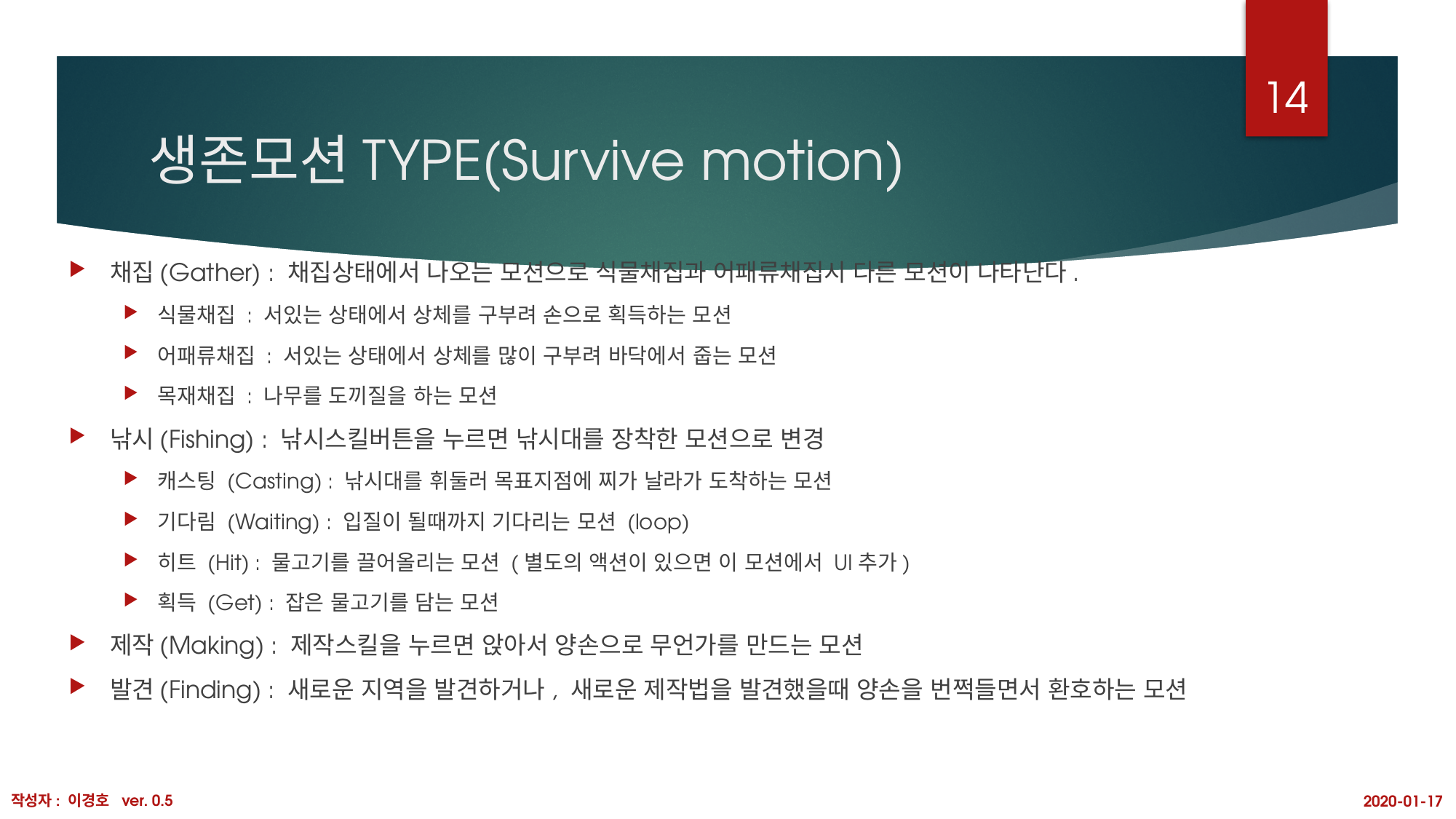

14
# 생존모션TYPE(Survive motion)
채집(Gather) : 채집상태에서 나오는 모션으로 식물채집과 어패류채집시 다른 모션이 나타난다.
식물채집 : 서있는 상태에서 상체를 구부려 손으로 획득하는 모션
어패류채집 : 서있는 상태에서 상체를 많이 구부려 바닥에서 줍는 모션
목재채집 : 나무를 도끼질을 하는 모션
낚시(Fishing) : 낚시스킬버튼을 누르면 낚시대를 장착한 모션으로 변경
캐스팅 (Casting) : 낚시대를 휘둘러 목표지점에 찌가 날라가 도착하는 모션
기다림 (Waiting) : 입질이 될때까지 기다리는 모션 (loop)
히트 (Hit) : 물고기를 끌어올리는 모션 (별도의 액션이 있으면 이 모션에서 UI추가)
획득 (Get) : 잡은 물고기를 담는 모션
제작(Making) : 제작스킬을 누르면 앉아서 양손으로 무언가를 만드는 모션
발견(Finding) : 새로운 지역을 발견하거나, 새로운 제작법을 발견했을때 양손을 번쩍들면서 환호하는 모션

작성자: 이경호  ver. 0.5
2020-01-17